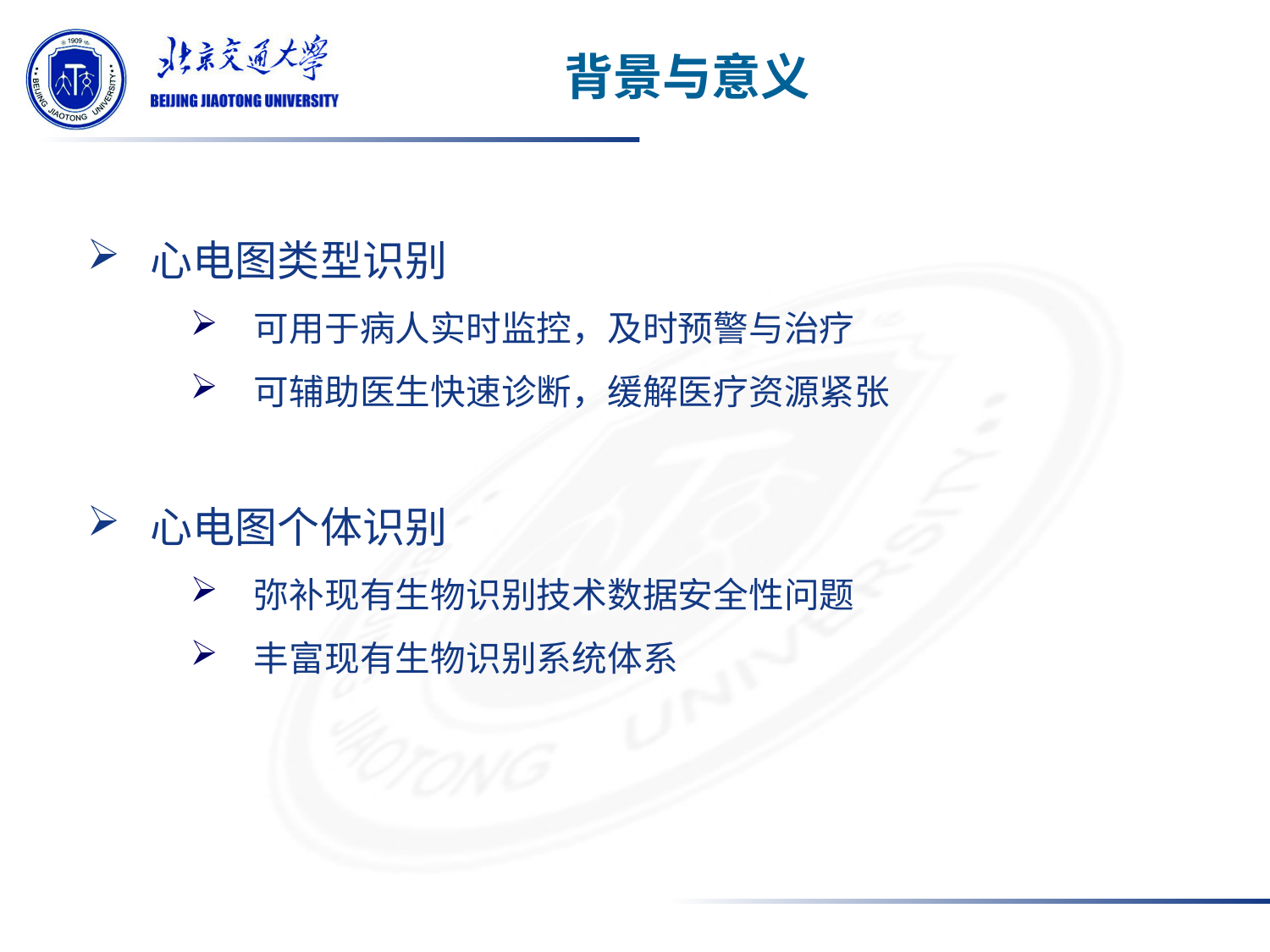

背景与意义
心电图类型识别
可用于病人实时监控，及时预警与治疗
可辅助医生快速诊断，缓解医疗资源紧张

心电图个体识别
弥补现有生物识别技术数据安全性问题
丰富现有生物识别系统体系